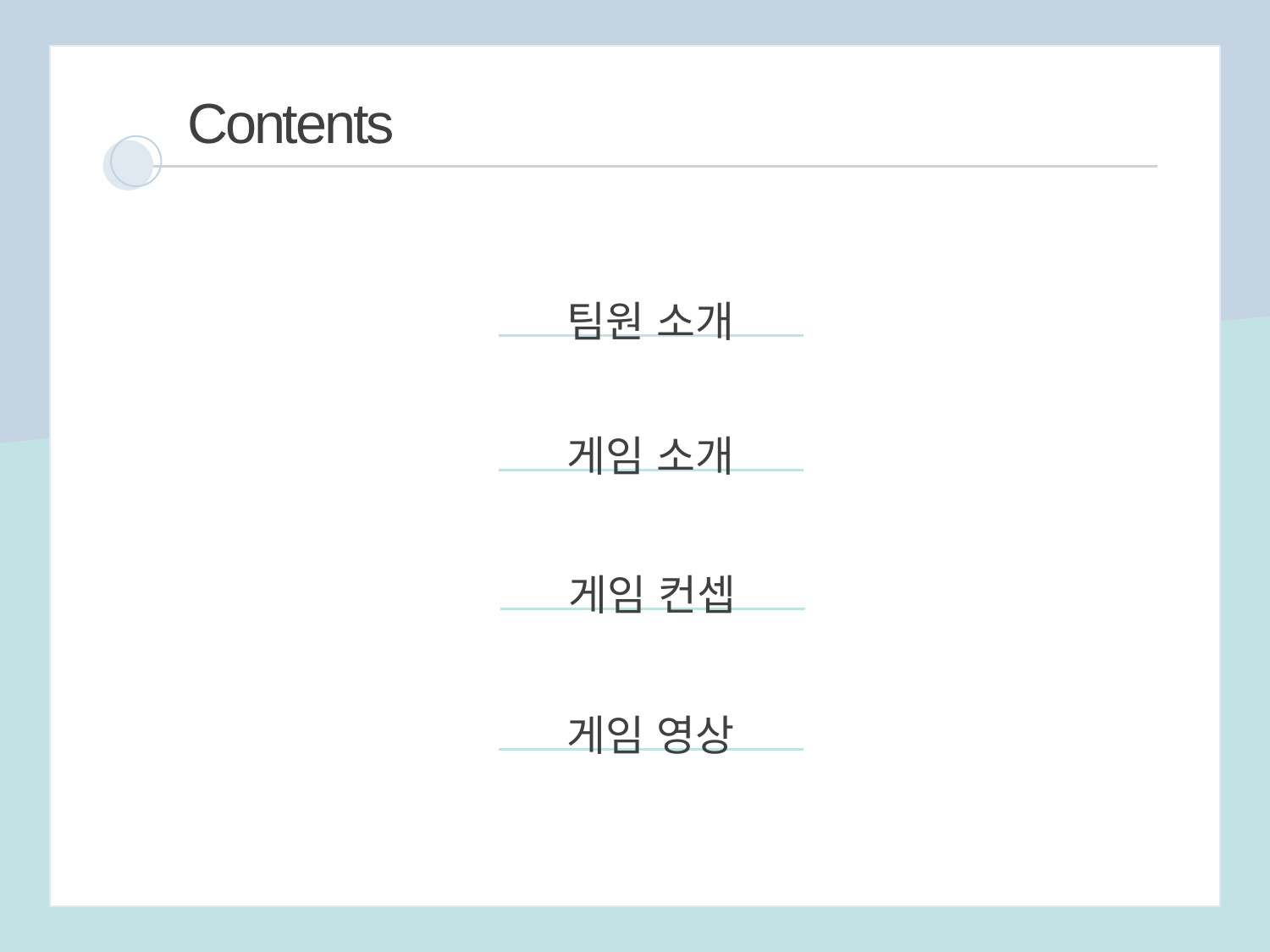

Contents
팀원 소개
게임 소개
게임 컨셉
게임 영상